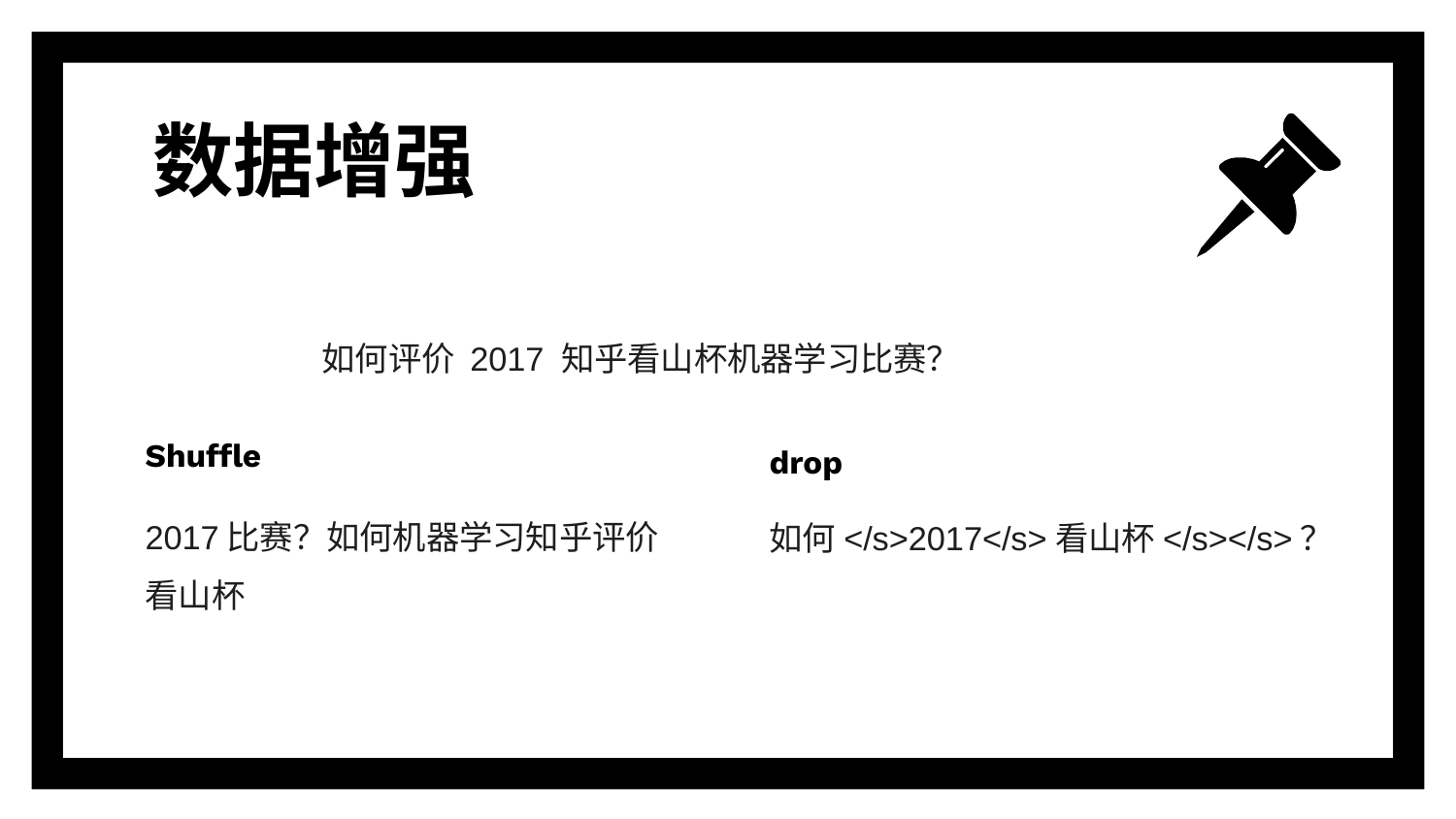

# 数据增强
如何评价 2017 知乎看山杯机器学习比赛？
Shuffle
2017比赛？如何机器学习知乎评价看山杯

drop
如何</s>2017</s>看山杯</s></s>？

6